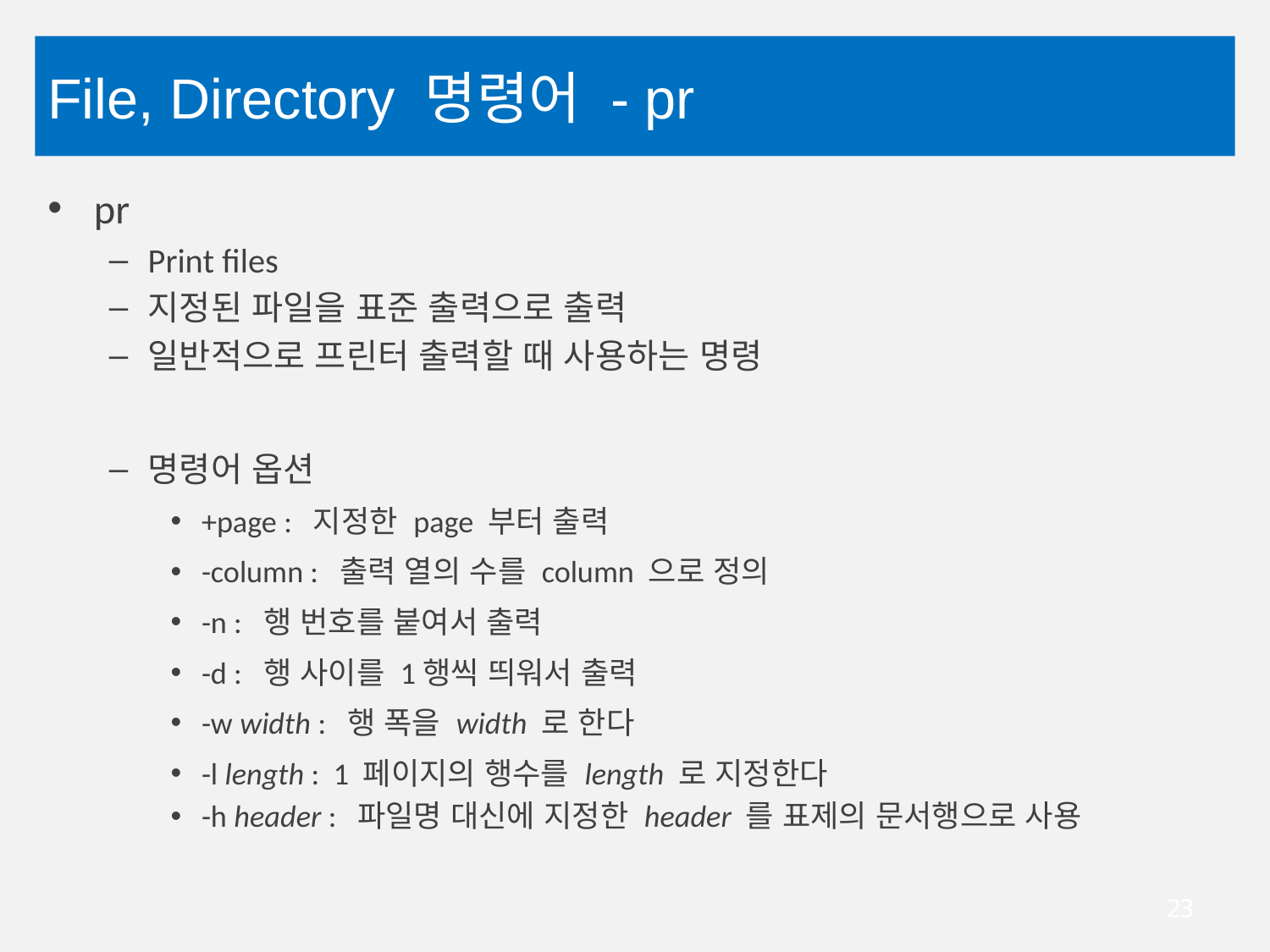

# File, Directory 명령어 - pr
pr
Print files
지정된 파일을 표준 출력으로 출력
일반적으로 프린터 출력할 때 사용하는 명령

명령어 옵션
+page :  지정한 page 부터 출력
-column :  출력 열의 수를 column 으로 정의
-n :  행 번호를 붙여서 출력
-d :  행 사이를 1행씩 띄워서 출력
-w width :  행 폭을 width 로 한다
-l length :  1 페이지의 행수를 length 로 지정한다
-h header :  파일명 대신에 지정한 header 를 표제의 문서행으로 사용
23